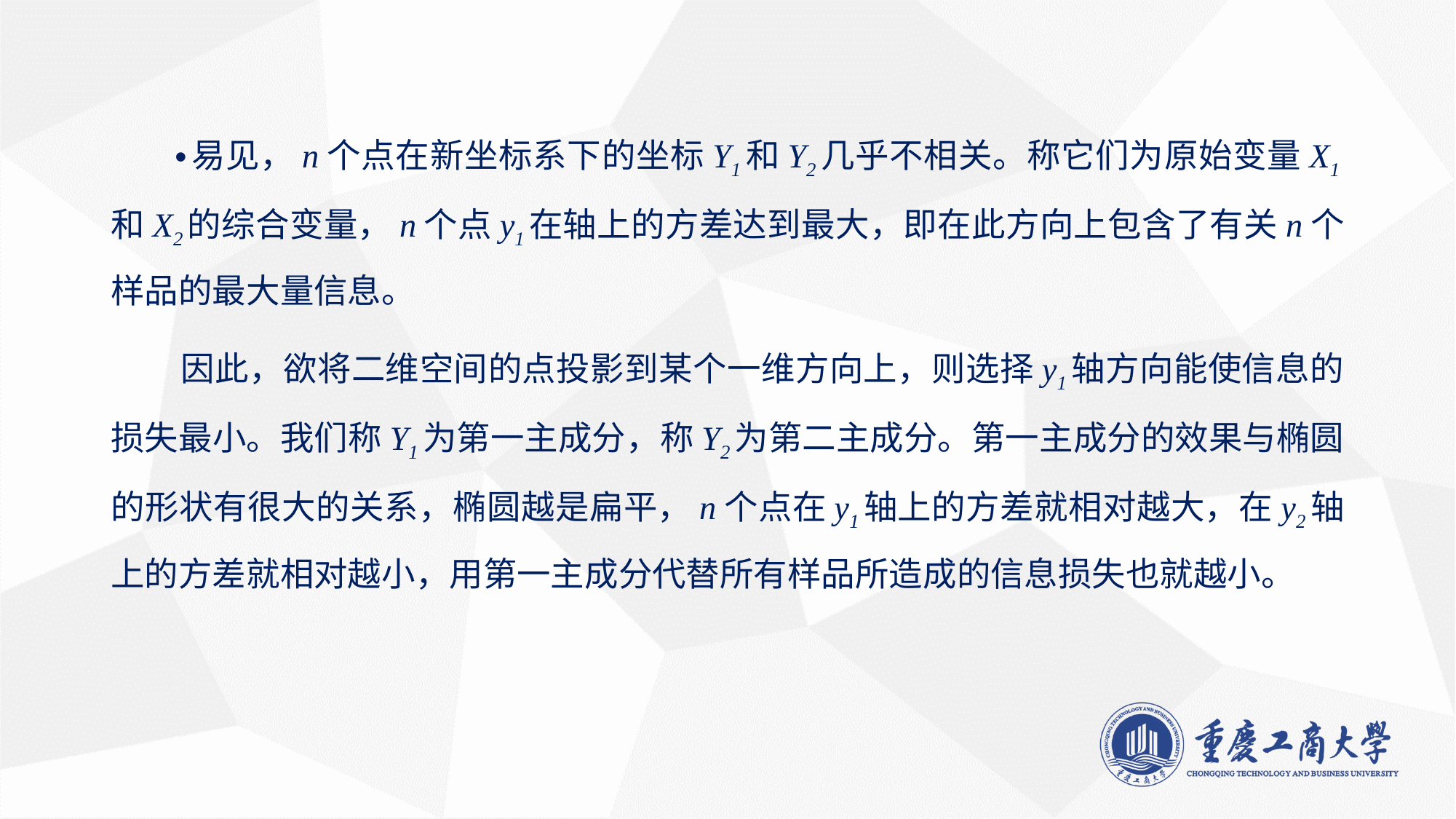

易见，n个点在新坐标系下的坐标Y1和Y2几乎不相关。称它们为原始变量X1和X2的综合变量，n个点y1在轴上的方差达到最大，即在此方向上包含了有关n个样品的最大量信息。
因此，欲将二维空间的点投影到某个一维方向上，则选择y1轴方向能使信息的损失最小。我们称Y1为第一主成分，称Y2为第二主成分。第一主成分的效果与椭圆的形状有很大的关系，椭圆越是扁平，n个点在y1轴上的方差就相对越大，在y2轴上的方差就相对越小，用第一主成分代替所有样品所造成的信息损失也就越小。